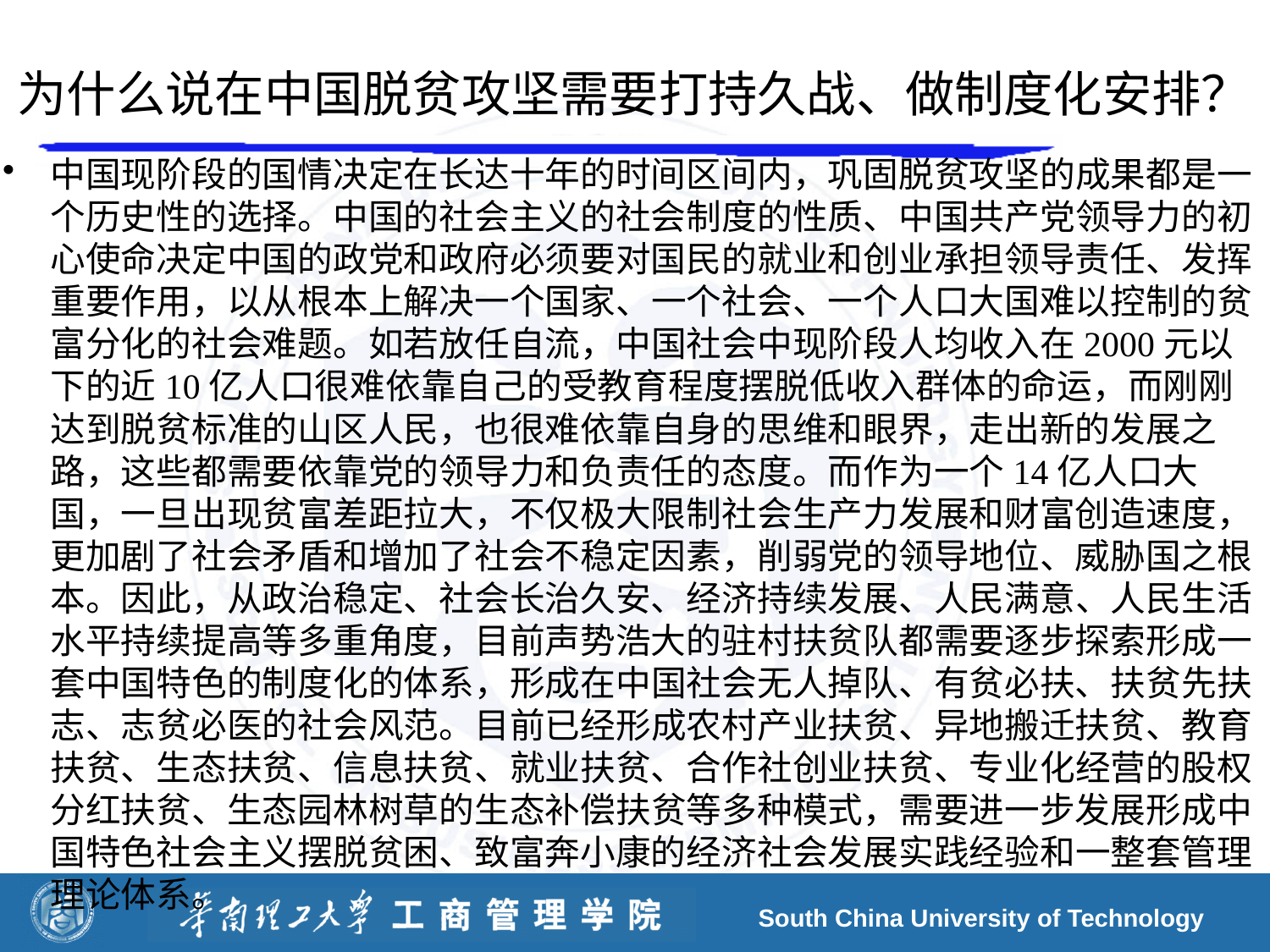

# 为什么说在中国脱贫攻坚需要打持久战、做制度化安排？
中国现阶段的国情决定在长达十年的时间区间内，巩固脱贫攻坚的成果都是一个历史性的选择。中国的社会主义的社会制度的性质、中国共产党领导力的初心使命决定中国的政党和政府必须要对国民的就业和创业承担领导责任、发挥重要作用，以从根本上解决一个国家、一个社会、一个人口大国难以控制的贫富分化的社会难题。如若放任自流，中国社会中现阶段人均收入在2000元以下的近10亿人口很难依靠自己的受教育程度摆脱低收入群体的命运，而刚刚达到脱贫标准的山区人民，也很难依靠自身的思维和眼界，走出新的发展之路，这些都需要依靠党的领导力和负责任的态度。而作为一个14亿人口大国，一旦出现贫富差距拉大，不仅极大限制社会生产力发展和财富创造速度，更加剧了社会矛盾和增加了社会不稳定因素，削弱党的领导地位、威胁国之根本。因此，从政治稳定、社会长治久安、经济持续发展、人民满意、人民生活水平持续提高等多重角度，目前声势浩大的驻村扶贫队都需要逐步探索形成一套中国特色的制度化的体系，形成在中国社会无人掉队、有贫必扶、扶贫先扶志、志贫必医的社会风范。目前已经形成农村产业扶贫、异地搬迁扶贫、教育扶贫、生态扶贫、信息扶贫、就业扶贫、合作社创业扶贫、专业化经营的股权分红扶贫、生态园林树草的生态补偿扶贫等多种模式，需要进一步发展形成中国特色社会主义摆脱贫困、致富奔小康的经济社会发展实践经验和一整套管理理论体系。

South China University of Technology